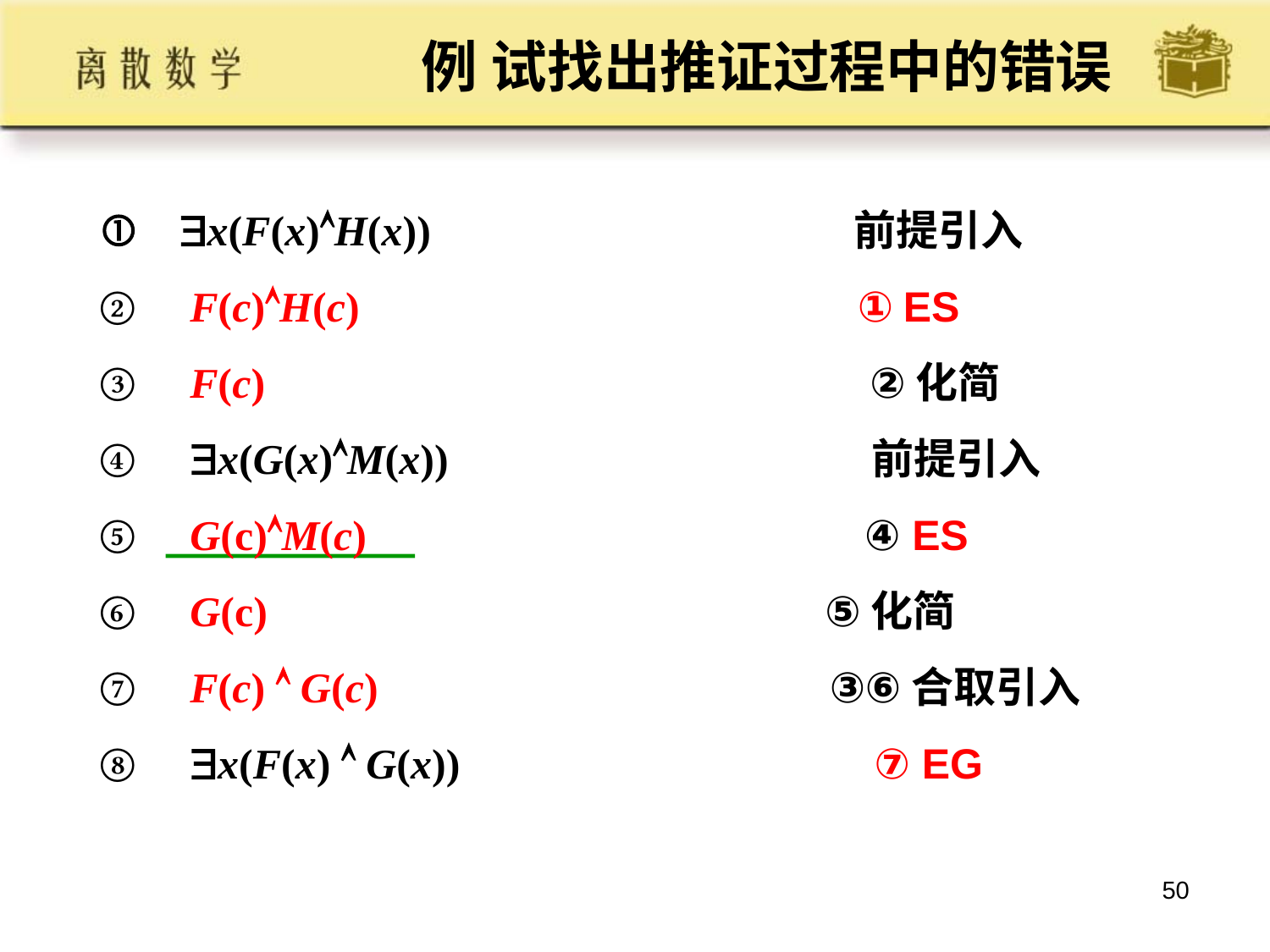

# 例 试找出推证过程中的错误
∃x(F(x)∧H(x))                                       前提引入
 F(c)∧H(c)                                          ① ES
 F(c)                                                   ②化简
 ∃x(G(x)∧M(x))                                       前提引入
 G(c)∧M(c)                                          ④ ES
 G(c) 	                                                 ⑤化简
 F(c) ∧ G(c)	     		            ③⑥合取引入
 ∃x(F(x) ∧ G(x))                                       ⑦ EG

50